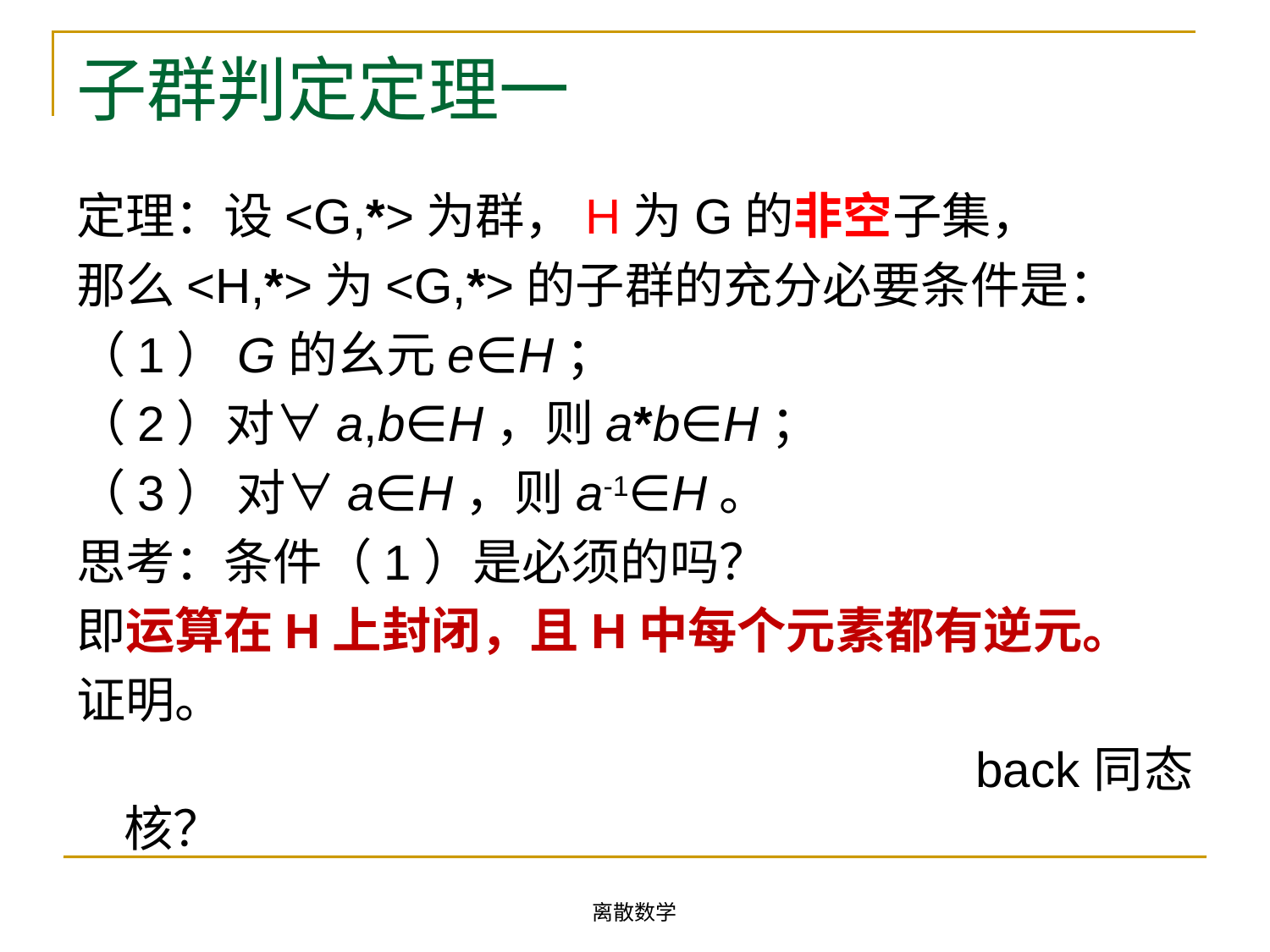

# 子群判定定理一
定理：设<G,*>为群，H为G的非空子集，
那么<H,*>为<G,*>的子群的充分必要条件是：
（1）G的幺元e∈H；
（2）对∀a,b∈H，则a*b∈H；
（3） 对∀a∈H，则a-1∈H。
思考：条件（1）是必须的吗？
即运算在H上封闭，且H中每个元素都有逆元。
证明。
                                                           back同态核？

4
离散数学